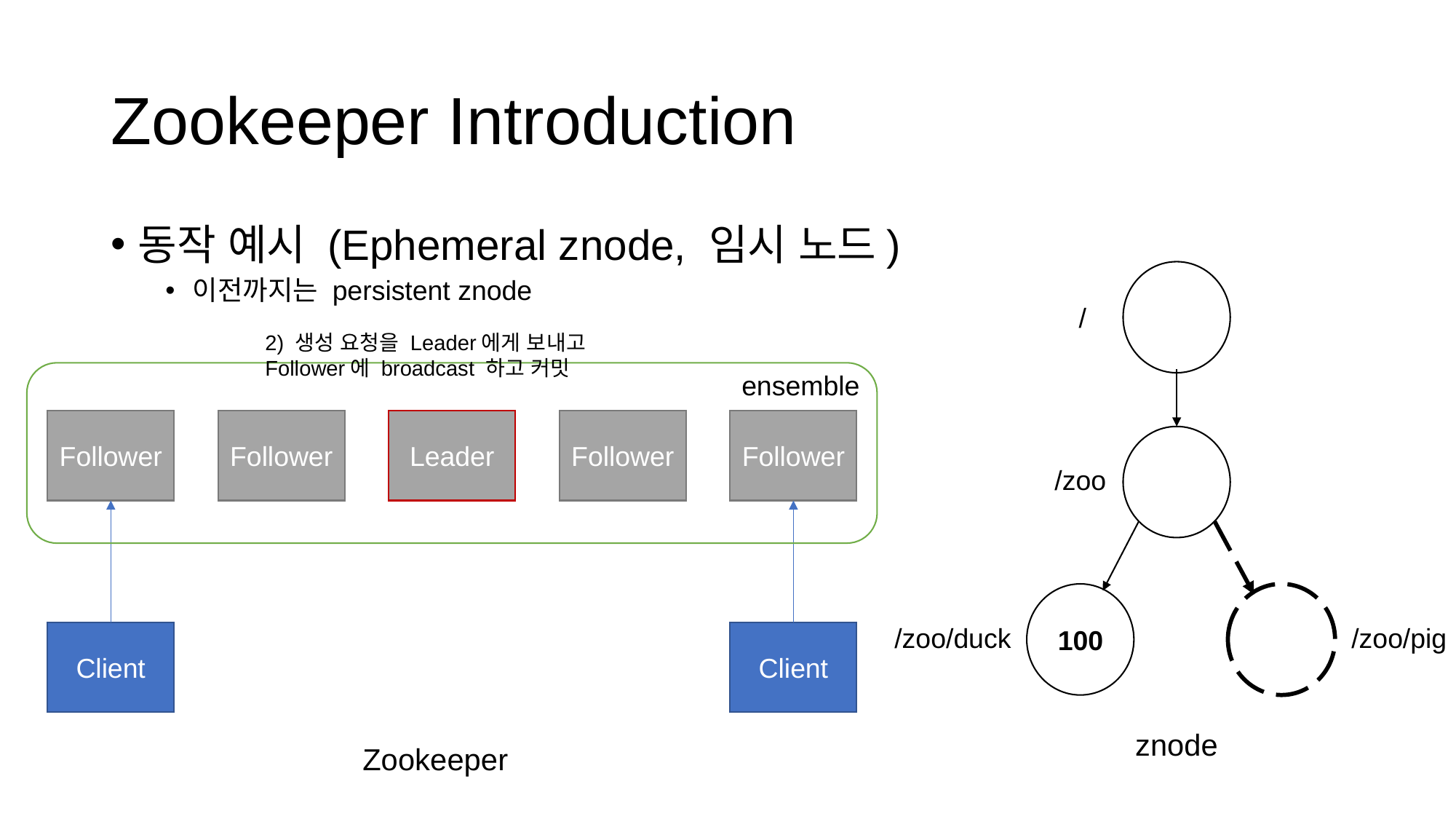

# Zookeeper Introduction
동작 예시 (Ephemeral znode, 임시 노드)
이전까지는 persistent znode

/
2) 생성 요청을 Leader에게 보내고
Follower에 broadcast 하고 커밋

ensemble
Follower
Follower
Leader
Follower
Follower

/zoo

/zoo/pig
/zoo/duck
100
Client
Client
znode
Zookeeper